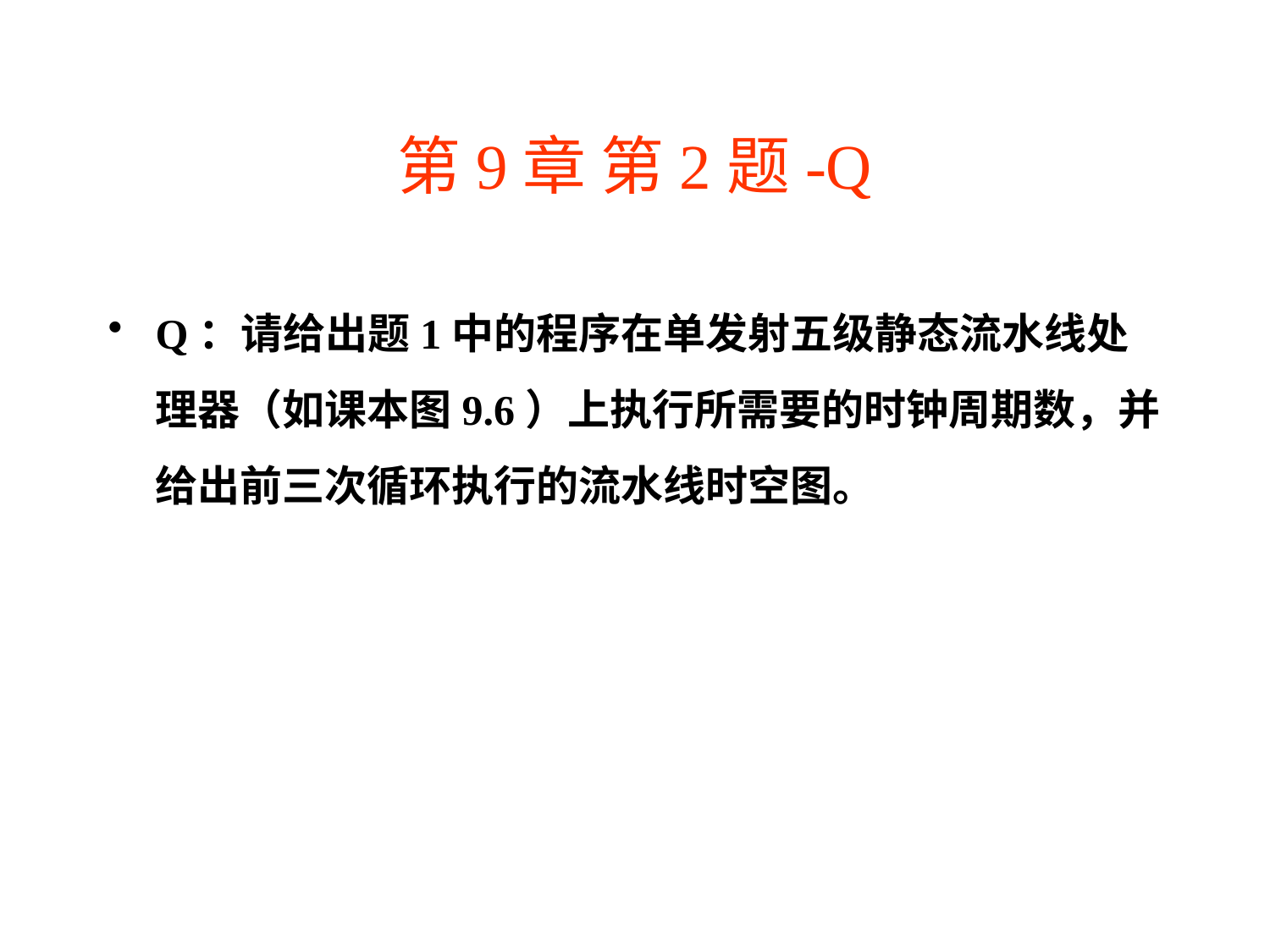

# 第9章 第2题-Q
Q：请给出题1中的程序在单发射五级静态流水线处理器（如课本图9.6）上执行所需要的时钟周期数，并给出前三次循环执行的流水线时空图。